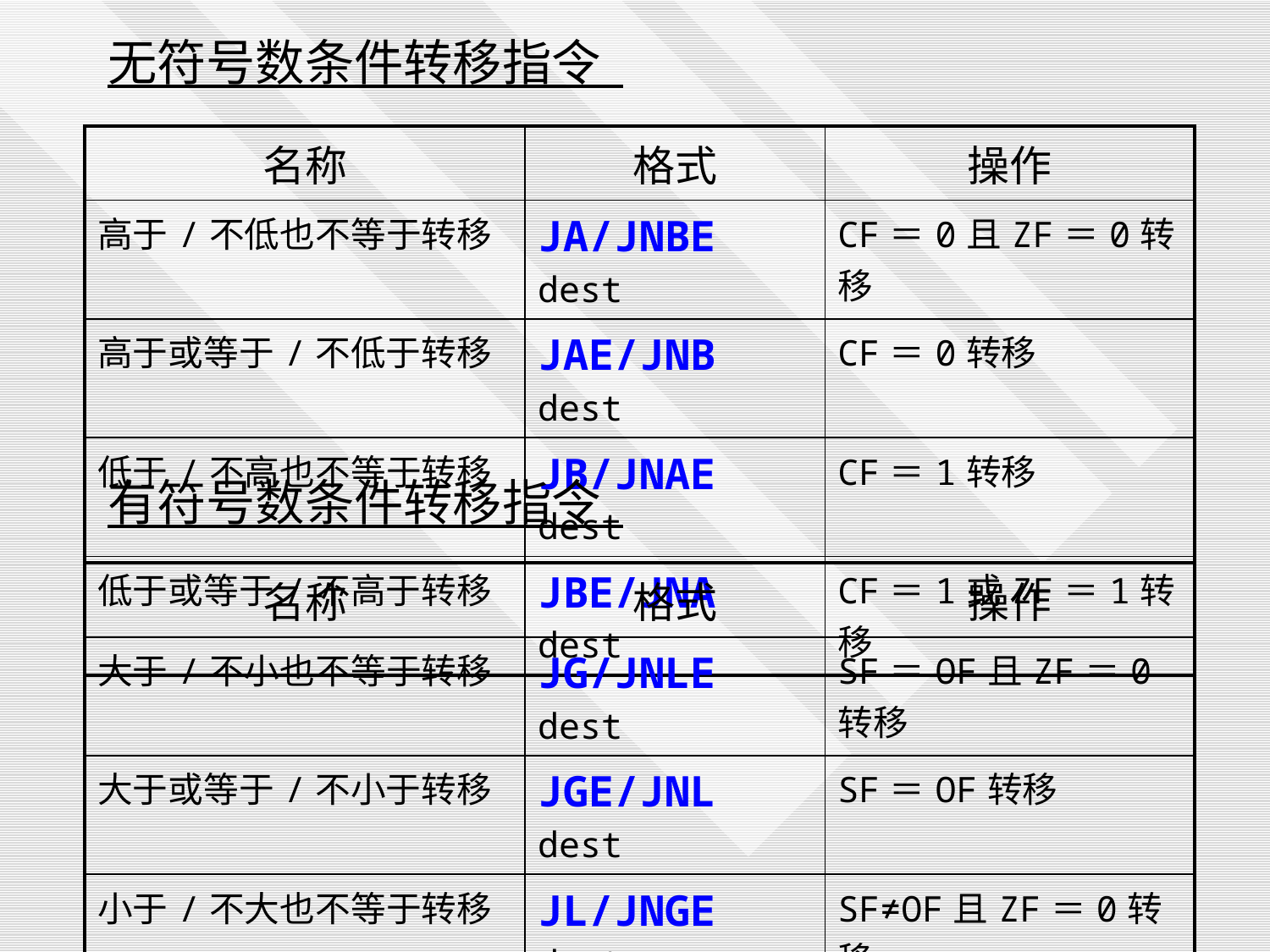

无符号数条件转移指令
| 名称 | 格式 | 操作 |
| --- | --- | --- |
| 高于/不低也不等于转移 | JA/JNBE dest | CF＝0且ZF＝0转移 |
| 高于或等于/不低于转移 | JAE/JNB dest | CF＝0转移 |
| 低于/不高也不等于转移 | JB/JNAE dest | CF＝1转移 |
| 低于或等于/不高于转移 | JBE/JNA dest | CF＝1或ZF＝1转移 |
有符号数条件转移指令
| 名称 | 格式 | 操作 |
| --- | --- | --- |
| 大于/不小也不等于转移 | JG/JNLE dest | SF＝OF且ZF＝0转移 |
| 大于或等于/不小于转移 | JGE/JNL dest | SF＝OF转移 |
| 小于/不大也不等于转移 | JL/JNGE dest | SF≠OF且ZF＝0转移 |
| 小于或等于/不大于转移 | JLE/JNG dest | SF≠OF且ZF＝1转移 |